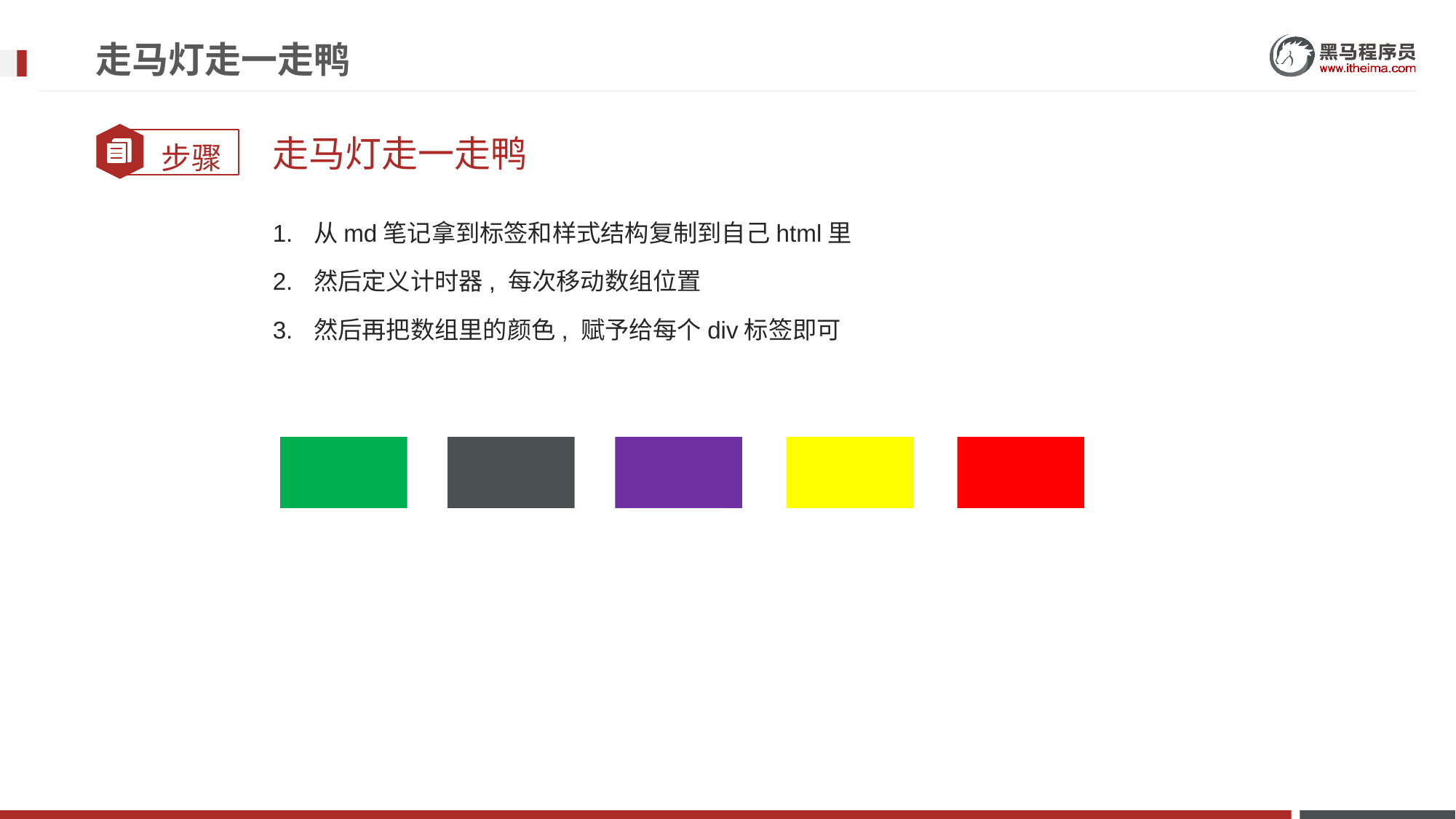

# 走马灯走一走鸭
走马灯走一走鸭
从md笔记拿到标签和样式结构复制到自己html里
然后定义计时器, 每次移动数组位置
然后再把数组里的颜色, 赋予给每个div标签即可